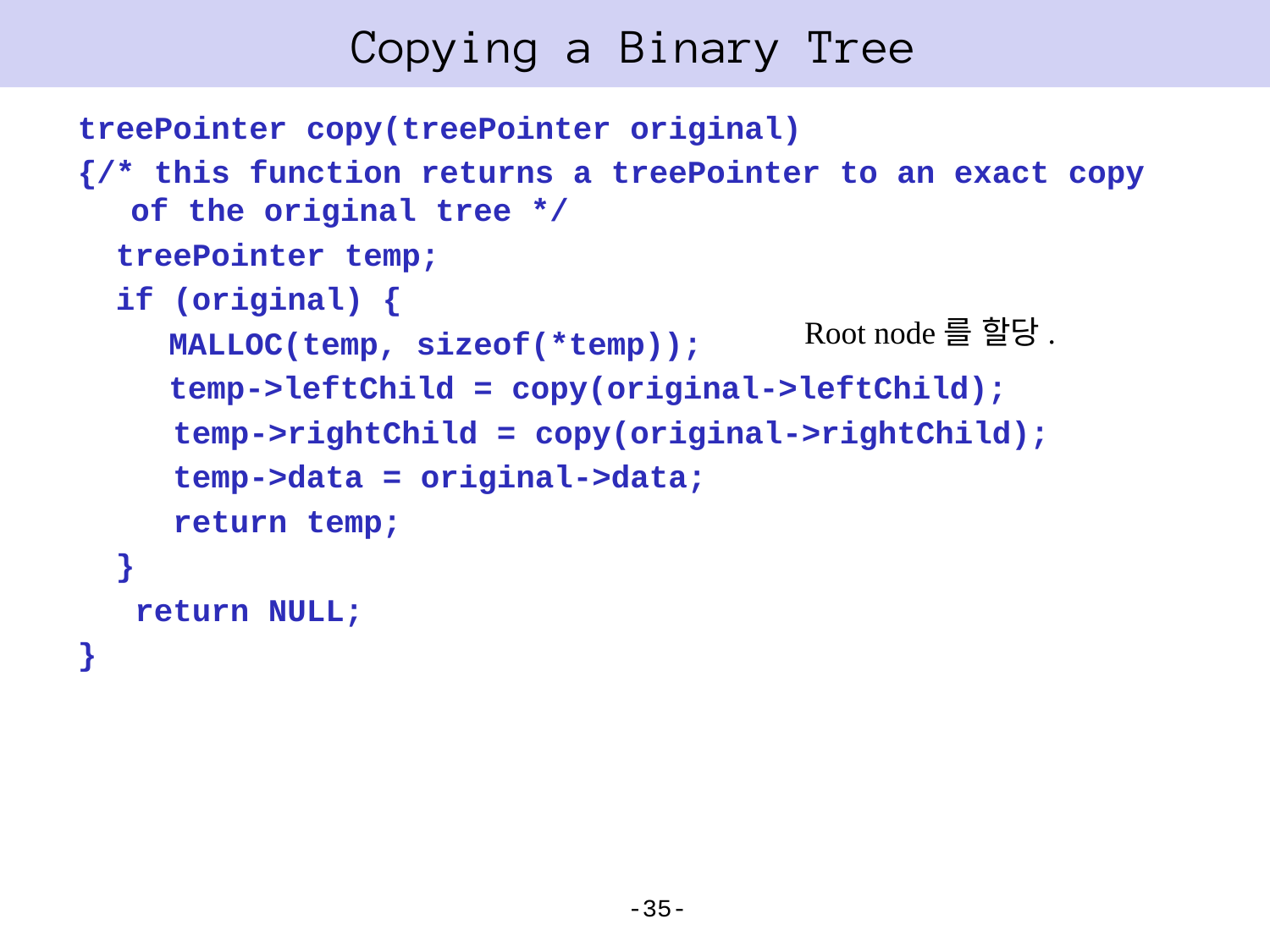

# Copying a Binary Tree
treePointer copy(treePointer original)
{/* this function returns a treePointer to an exact copy of the original tree */
  treePointer temp;
  if (original) {
	  MALLOC(temp, sizeof(*temp));
	  temp->leftChild = copy(original->leftChild);
     temp->rightChild = copy(original->rightChild);
     temp->data = original->data;
     return temp;
  }
   return NULL;
}
Root node를 할당.
-35-